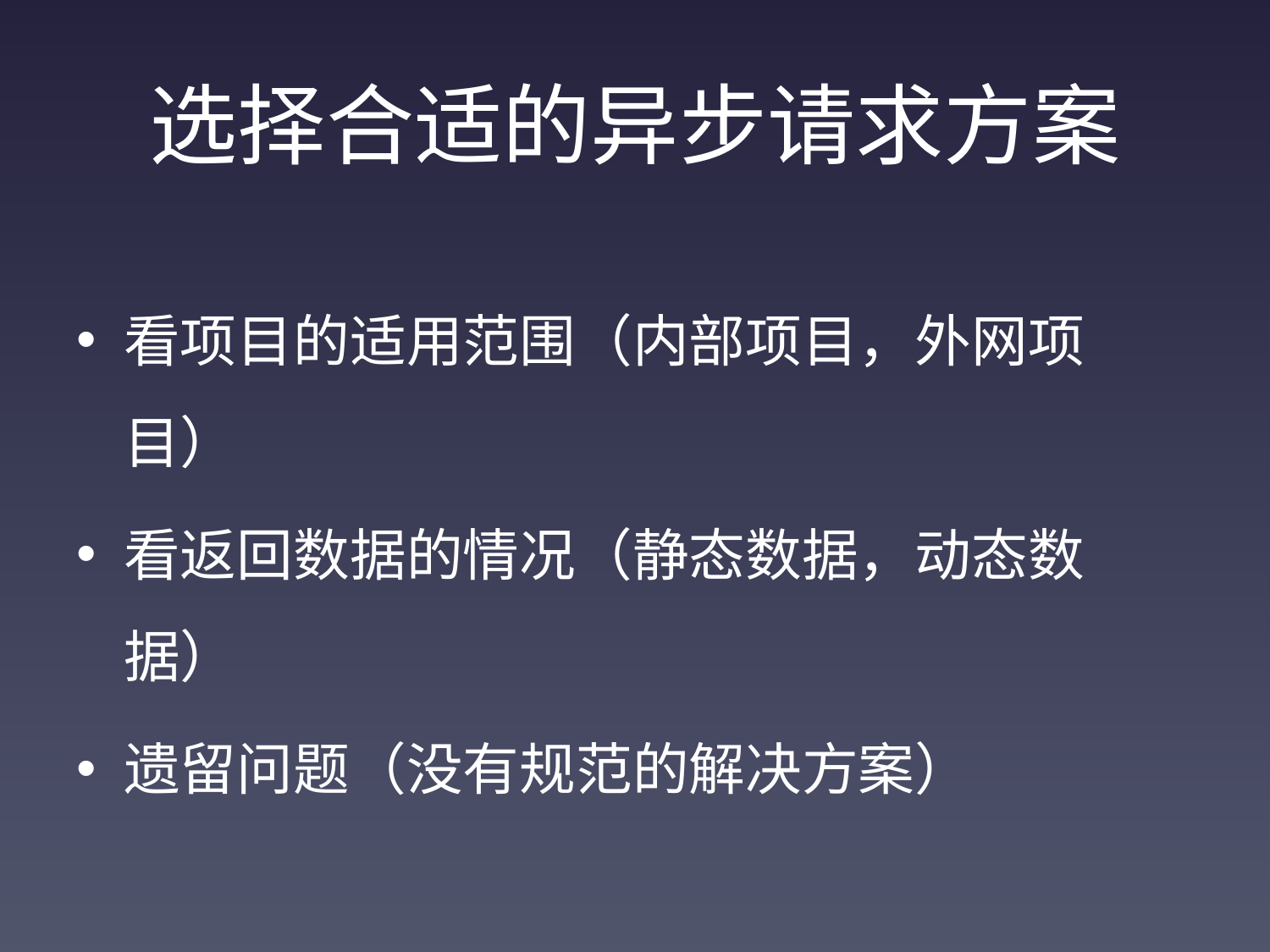

# 选择合适的异步请求方案
看项目的适用范围（内部项目，外网项目）
看返回数据的情况（静态数据，动态数据）
遗留问题（没有规范的解决方案）